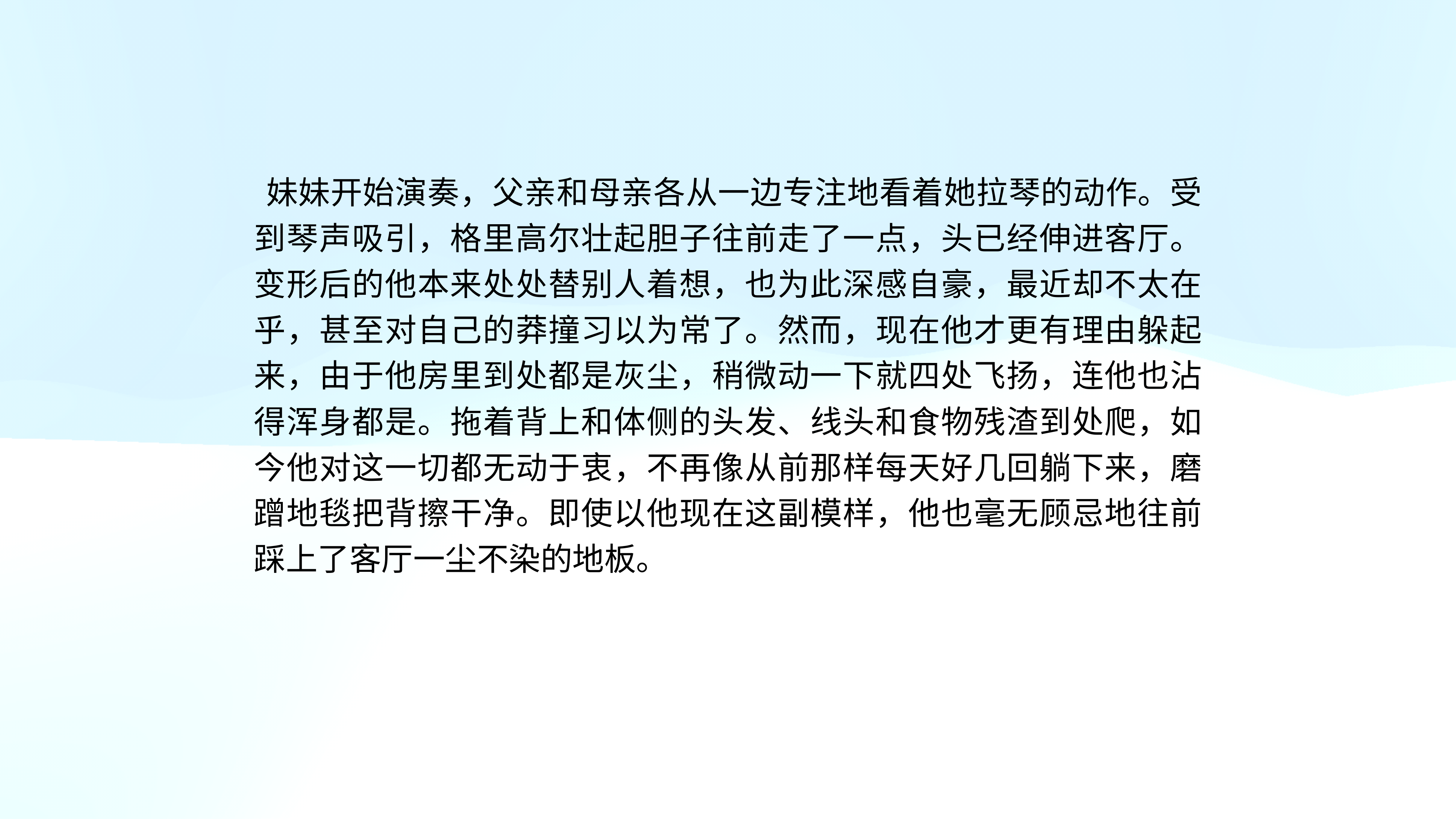

妹妹开始演奏，父亲和母亲各从一边专注地看着她拉琴的动作。受到琴声吸引，格里高尔壮起胆子往前走了一点，头已经伸进客厅。变形后的他本来处处替别人着想，也为此深感自豪，最近却不太在乎，甚至对自己的莽撞习以为常了。然而，现在他才更有理由躲起来，由于他房里到处都是灰尘，稍微动一下就四处飞扬，连他也沾得浑身都是。拖着背上和体侧的头发、线头和食物残渣到处爬，如今他对这一切都无动于衷，不再像从前那样每天好几回躺下来，磨蹭地毯把背擦干净。即使以他现在这副模样，他也毫无顾忌地往前踩上了客厅一尘不染的地板。